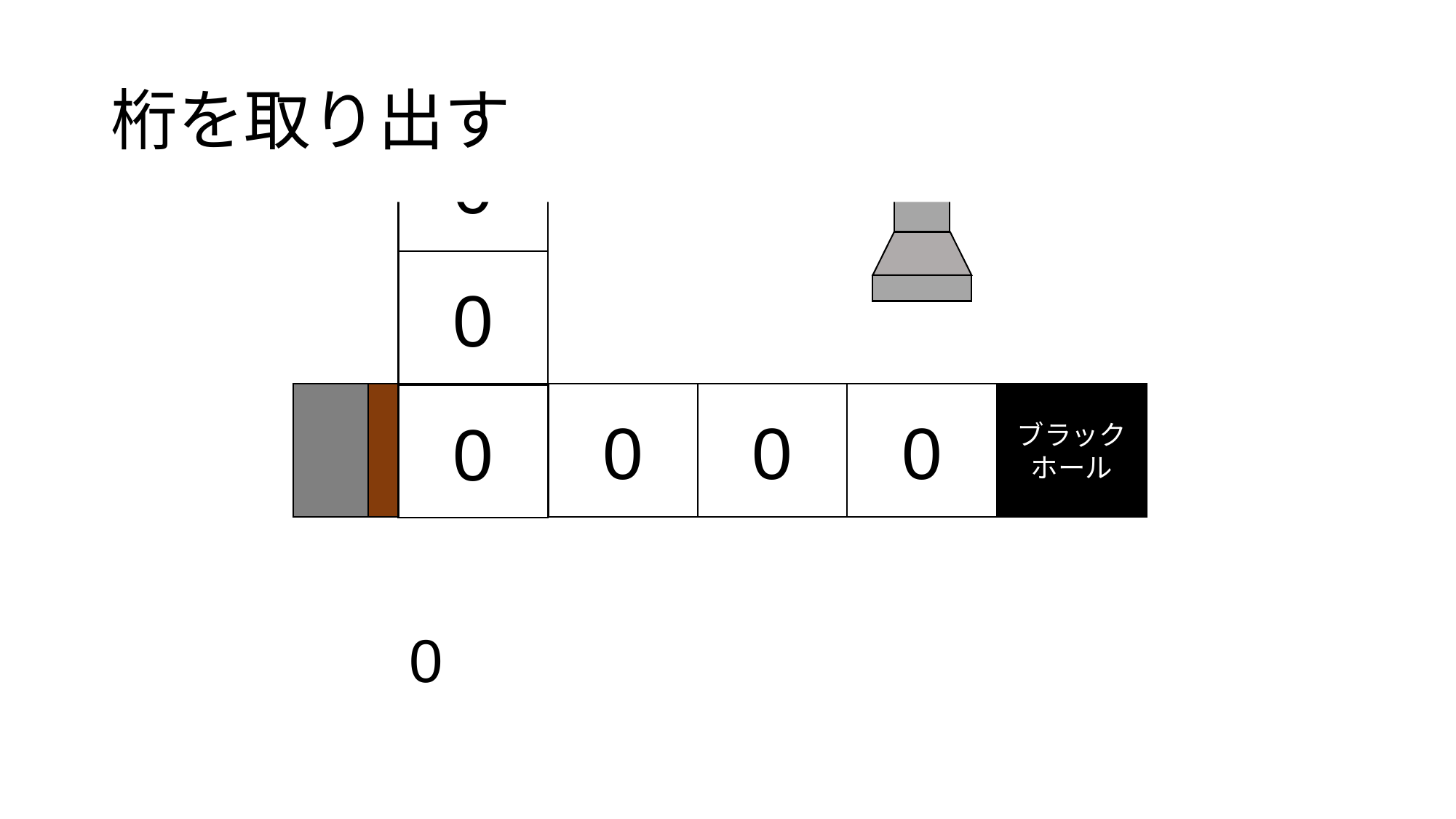

# 桁を取り出す
0

0
0
0

0
ブラックホール

0
0